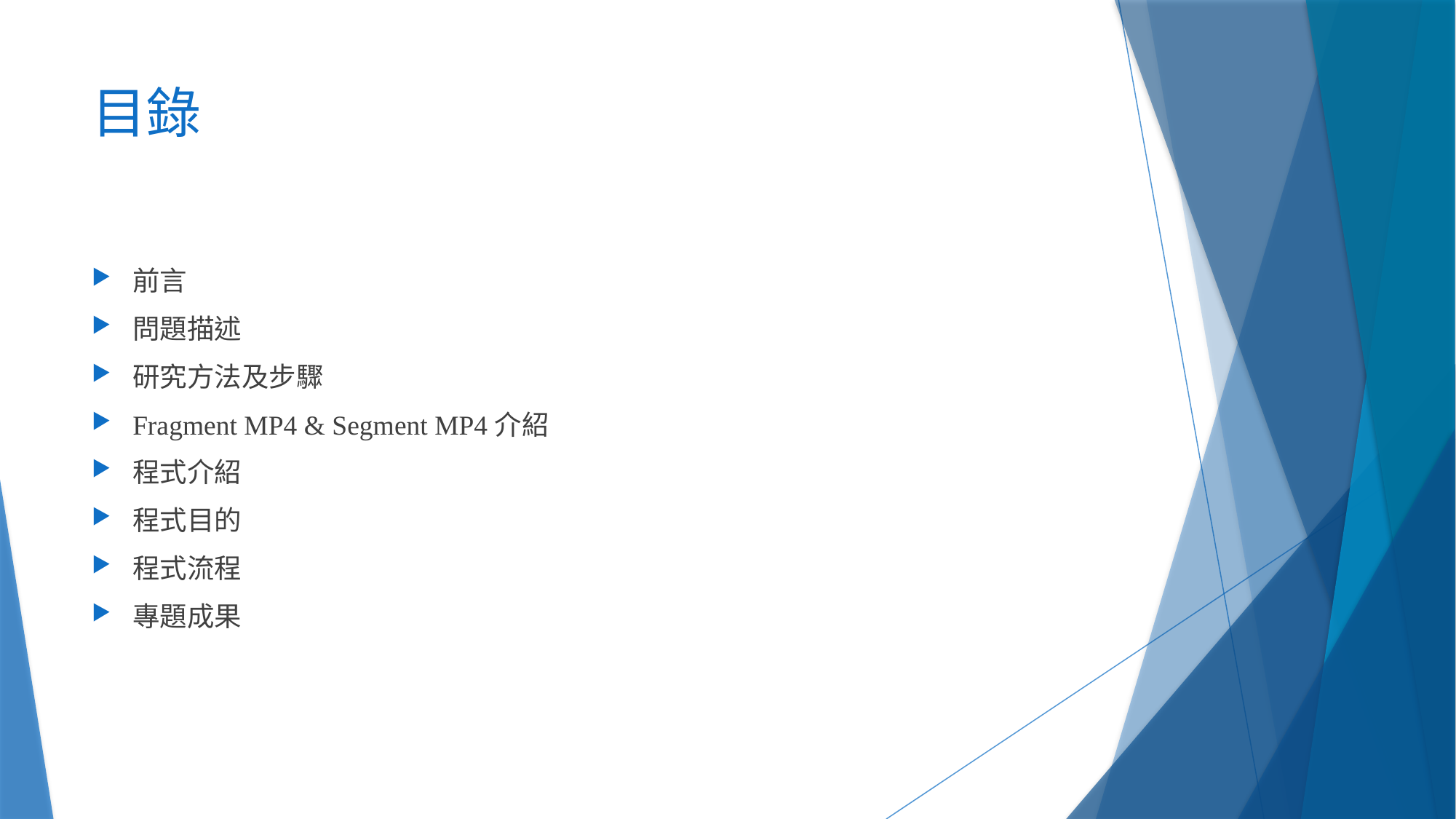

# 目錄
前言
問題描述
研究方法及步驟
Fragment MP4 & Segment MP4介紹
程式介紹
程式目的
程式流程
專題成果